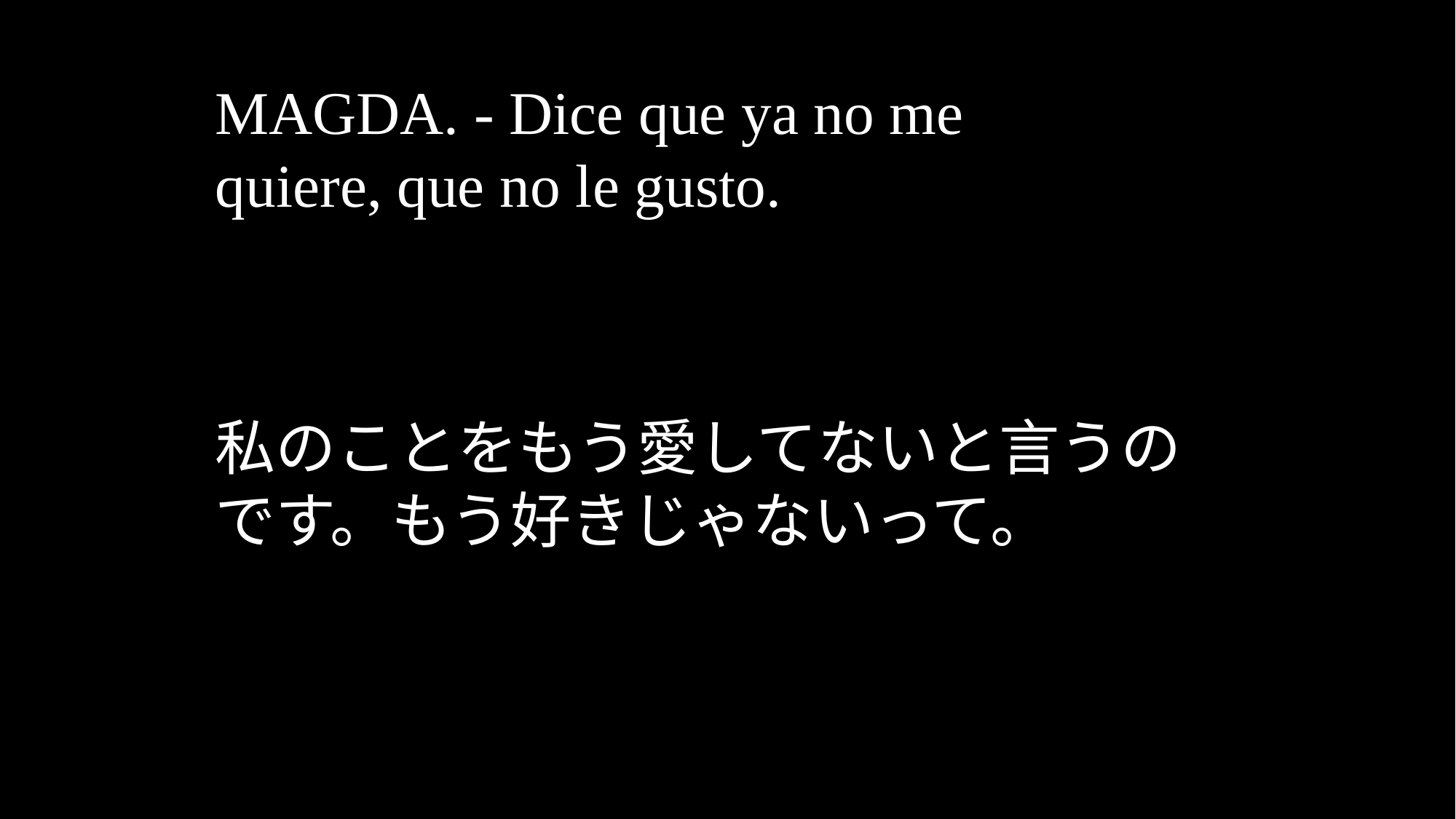

MAGDA. - Dice que ya no me quiere, que no le gusto.

私のことをもう愛してないと言うのです。もう好きじゃないって。